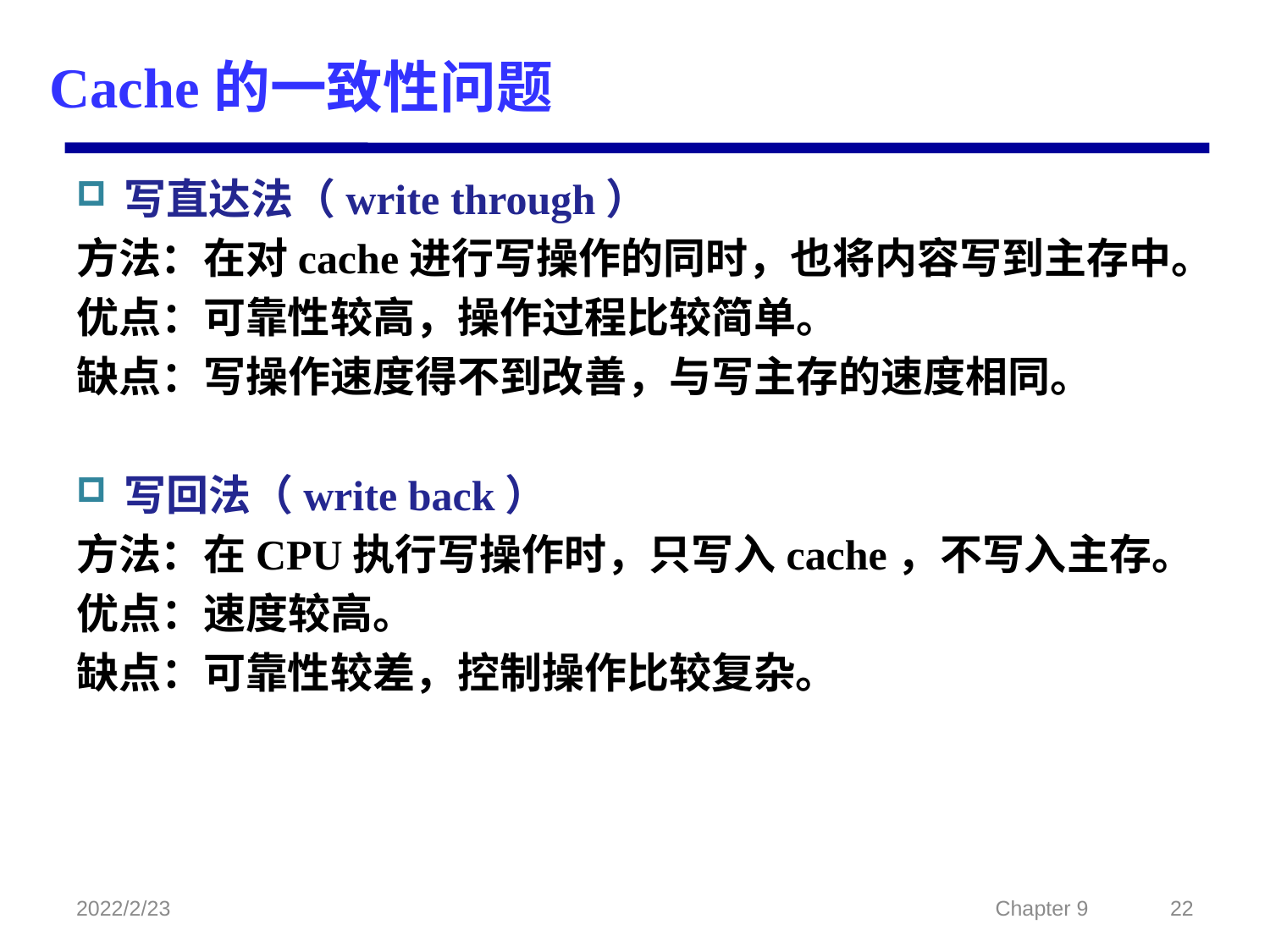

# Cache的一致性问题
写直达法（write through）
方法：在对cache进行写操作的同时，也将内容写到主存中。
优点：可靠性较高，操作过程比较简单。
缺点：写操作速度得不到改善，与写主存的速度相同。

写回法（write back）
方法：在CPU执行写操作时，只写入cache，不写入主存。
优点：速度较高。
缺点：可靠性较差，控制操作比较复杂。
2022/2/23
Chapter 9
22